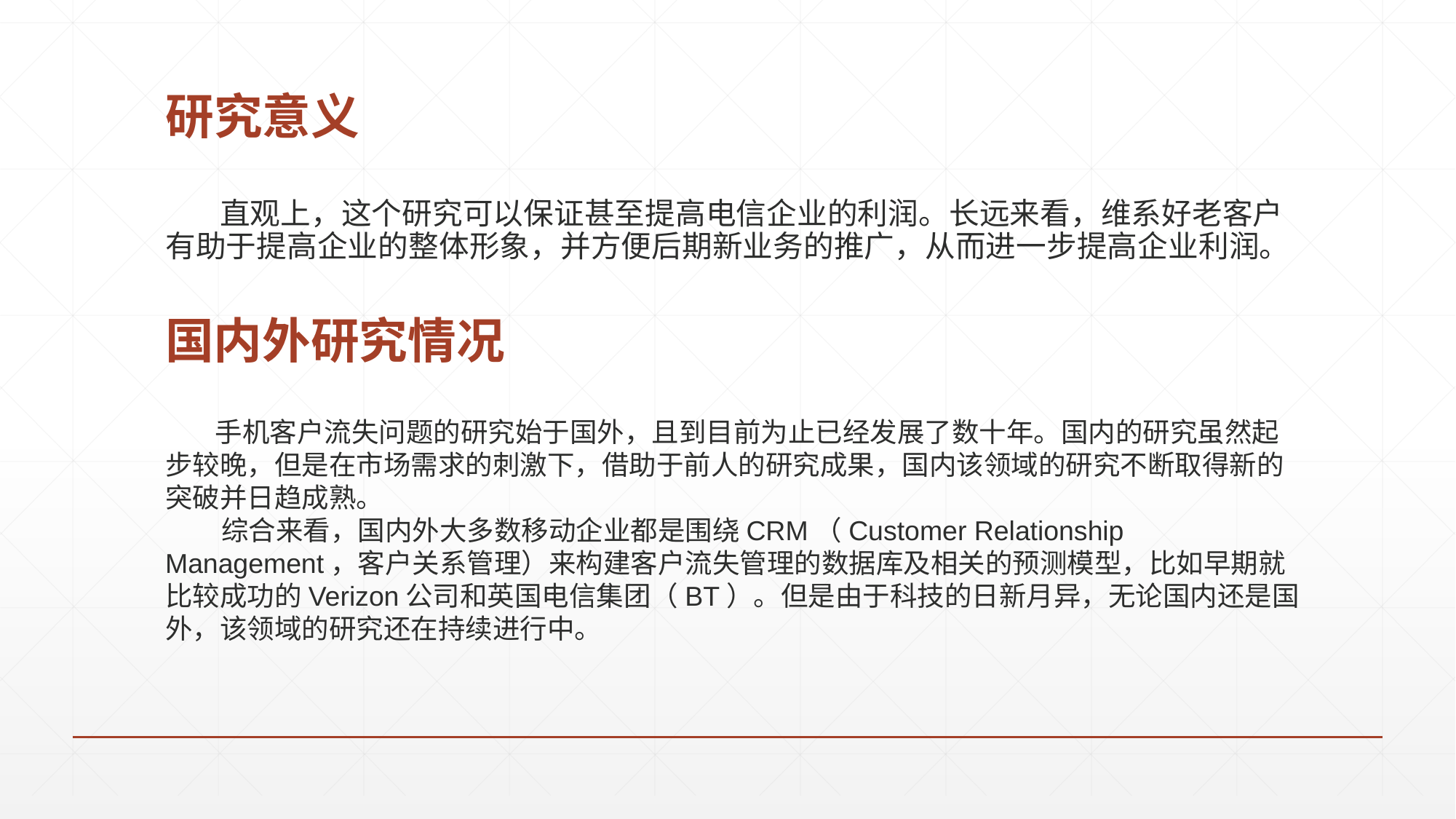

# 研究意义
       直观上，这个研究可以保证甚至提高电信企业的利润。长远来看，维系好老客户有助于提高企业的整体形象，并方便后期新业务的推广，从而进一步提高企业利润。
国内外研究情况
       手机客户流失问题的研究始于国外，且到目前为止已经发展了数十年。国内的研究虽然起步较晚，但是在市场需求的刺激下，借助于前人的研究成果，国内该领域的研究不断取得新的突破并日趋成熟。
        综合来看，国内外大多数移动企业都是围绕CRM（Customer Relationship Management，客户关系管理）来构建客户流失管理的数据库及相关的预测模型，比如早期就比较成功的Verizon公司和英国电信集团（BT）。但是由于科技的日新月异，无论国内还是国外，该领域的研究还在持续进行中。